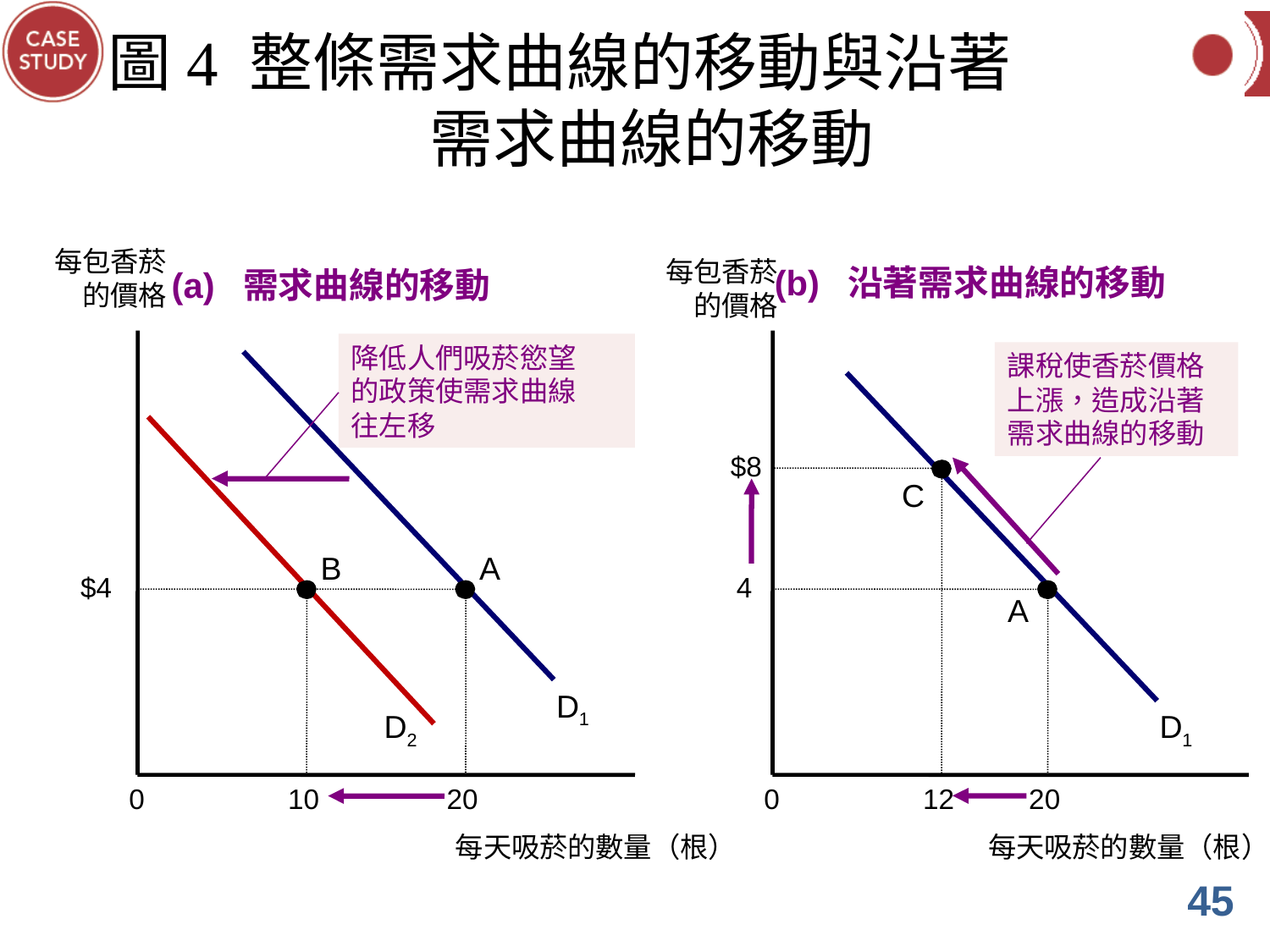

# 圖4 整條需求曲線的移動與沿著              需求曲線的移動
每包香菸
的價格
每包香菸
的價格
(b)  沿著需求曲線的移動
(a)  需求曲線的移動
降低人們吸菸慾望
的政策使需求曲線
往左移

課稅使香菸價格
上漲，造成沿著
需求曲線的移動
D1
D1
D2
$8

C
12
B

A

$4
4

A
20
20
10
0
每天吸菸的數量（根）
0
每天吸菸的數量（根）
45